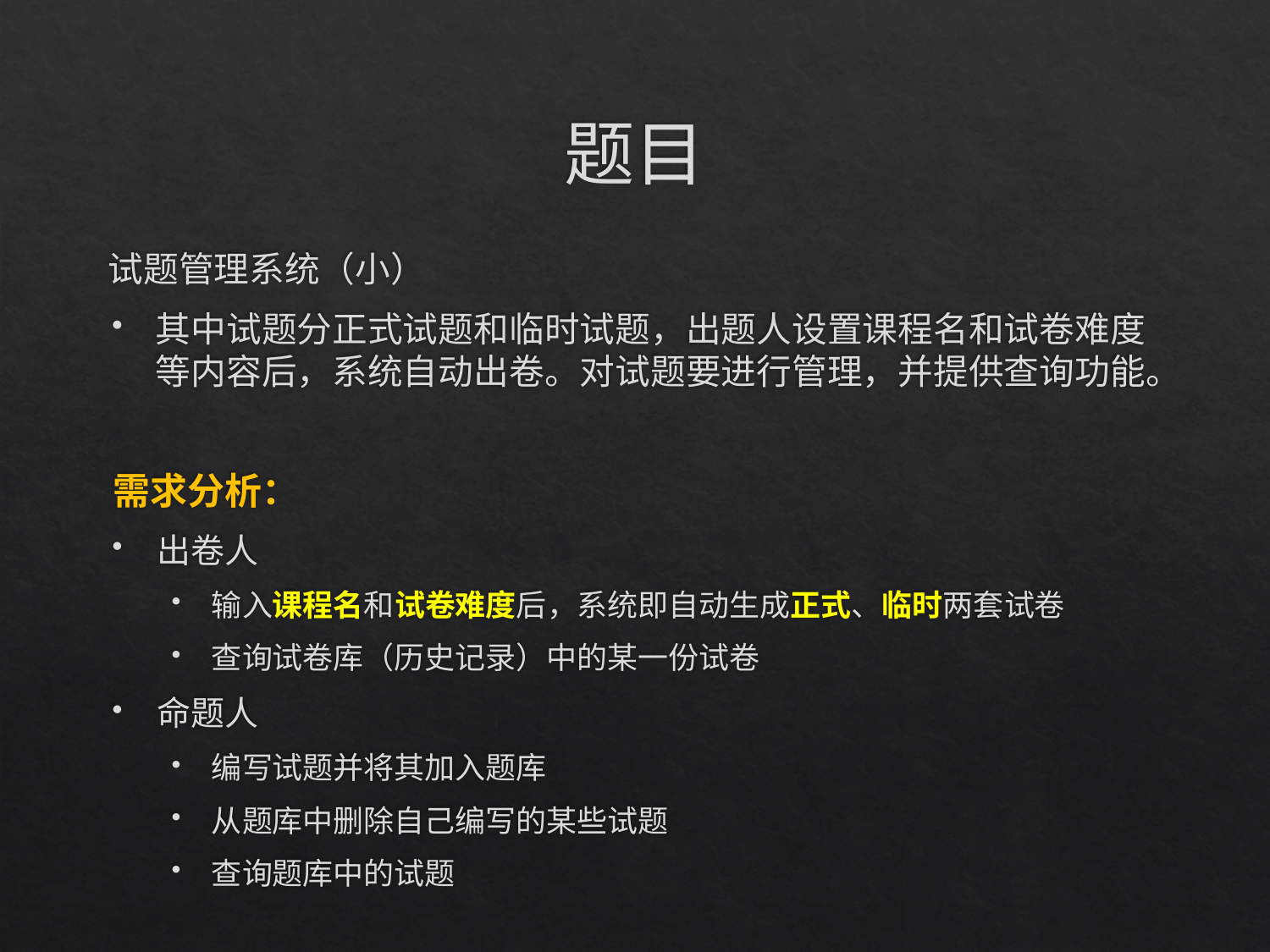

# 题目
试题管理系统（小）
其中试题分正式试题和临时试题，出题人设置课程名和试卷难度等内容后，系统自动出卷。对试题要进行管理，并提供查询功能。

需求分析：
出卷人
输入课程名和试卷难度后，系统即自动生成正式、临时两套试卷
查询试卷库（历史记录）中的某一份试卷
命题人
编写试题并将其加入题库
从题库中删除自己编写的某些试题
查询题库中的试题